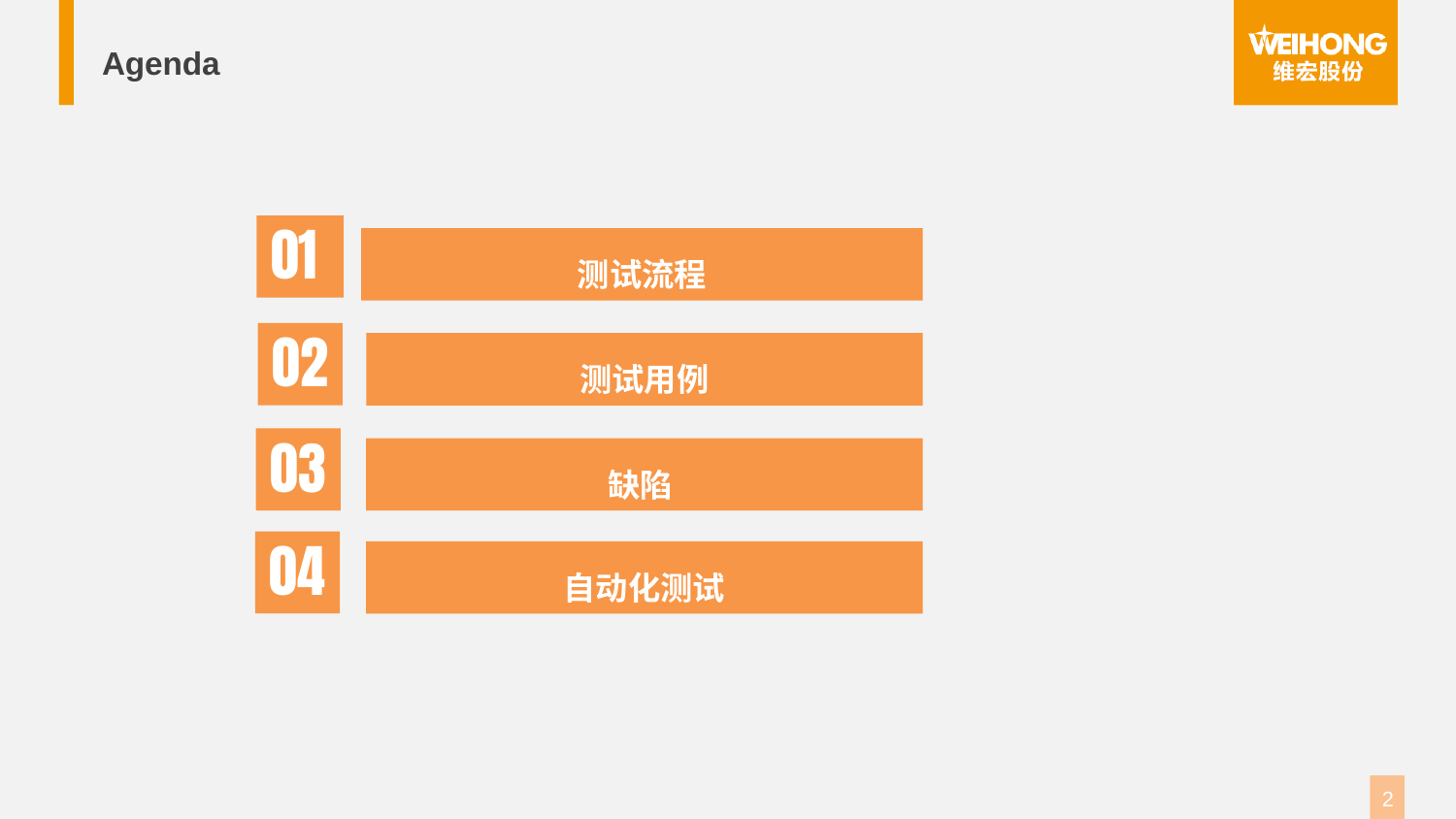

Agenda
01
测试流程
02
测试用例
03
缺陷
04
自动化测试